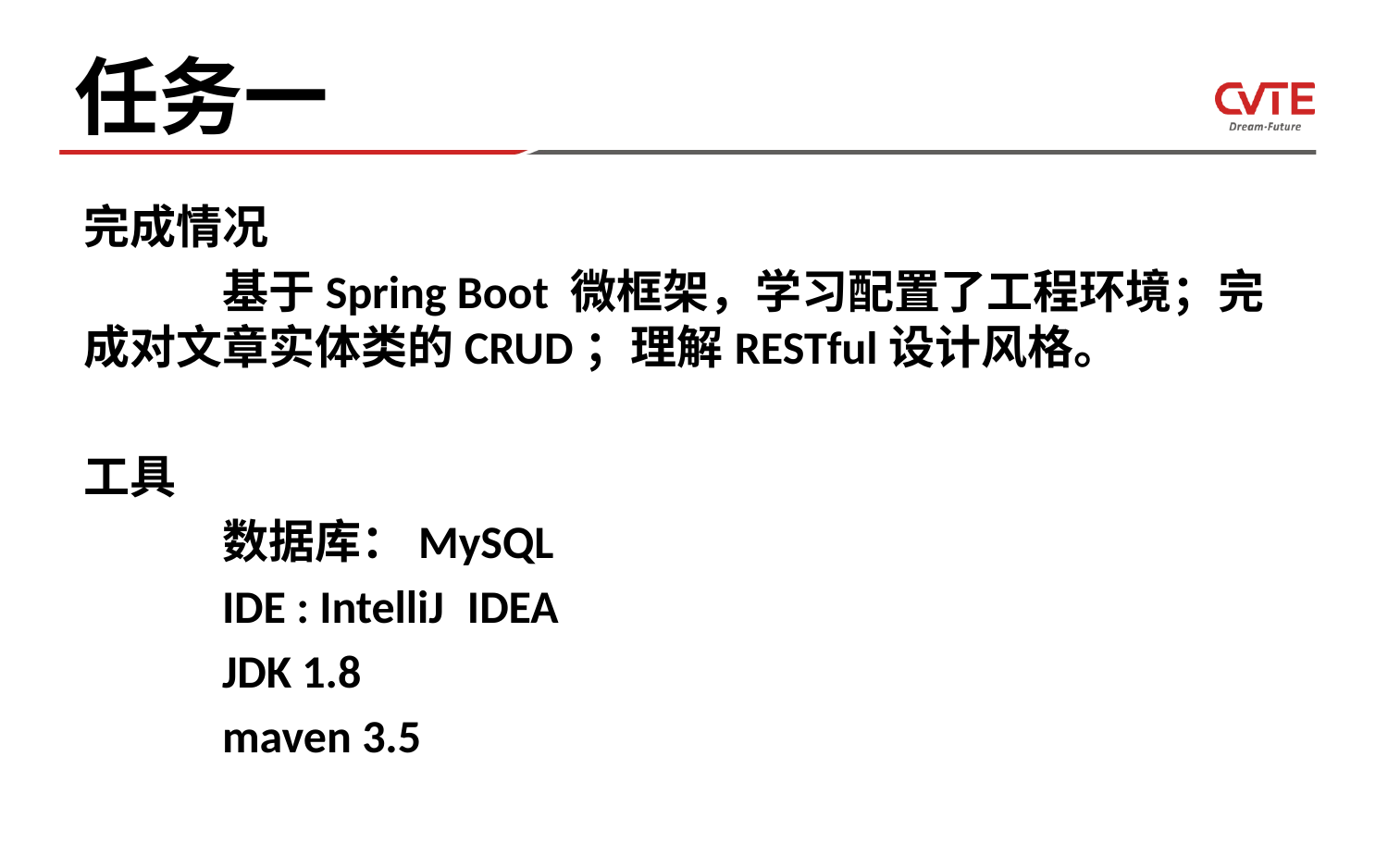

# 任务一
完成情况
	基于Spring Boot 微框架，学习配置了工程环境；完成对文章实体类的CRUD；理解RESTful设计风格。

工具
	数据库：MySQL
	IDE : IntelliJ IDEA
	JDK 1.8
	maven 3.5